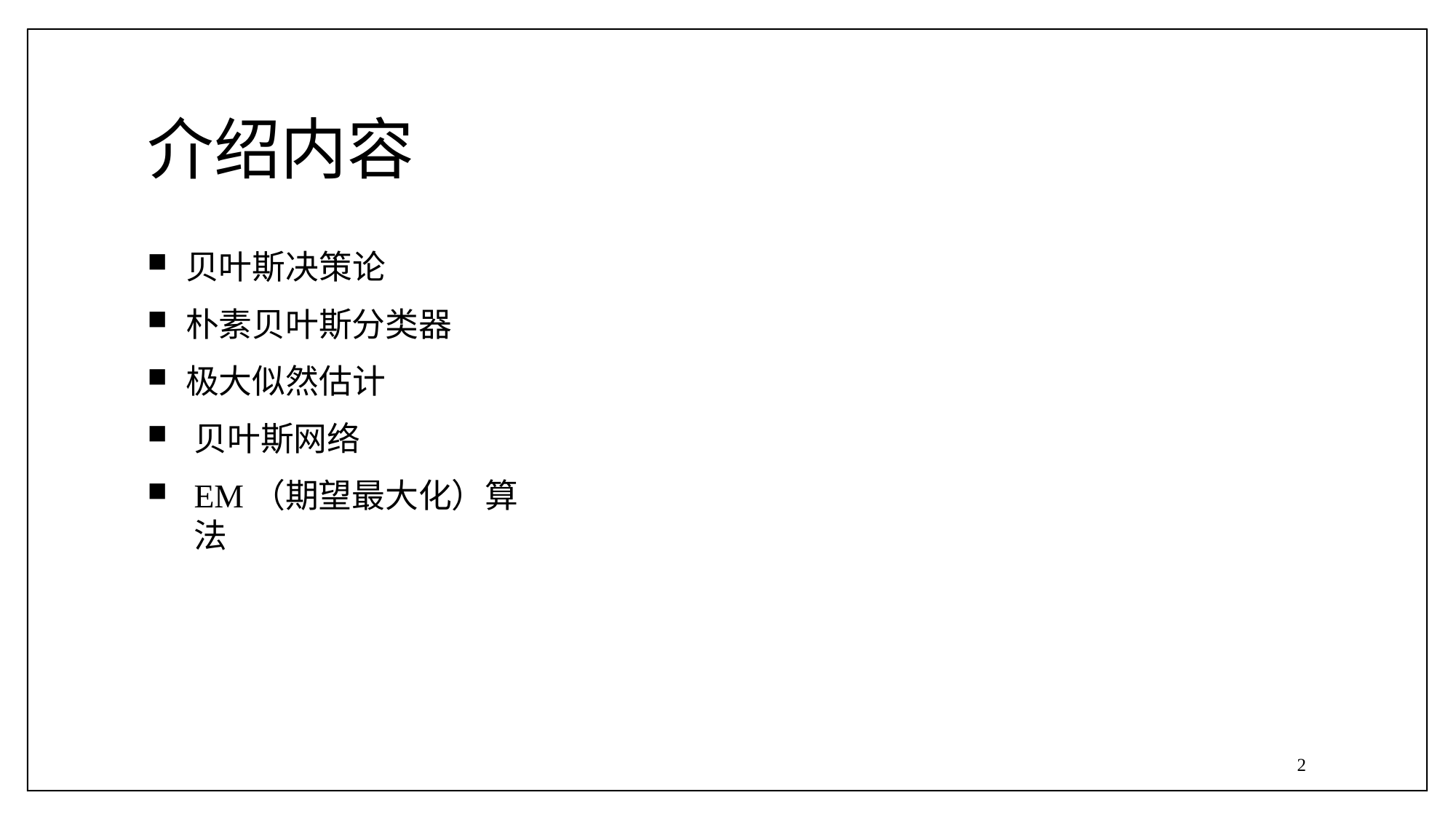

# 介绍内容
贝叶斯决策论
朴素贝叶斯分类器
极大似然估计
贝叶斯网络
EM（期望最大化）算法
2